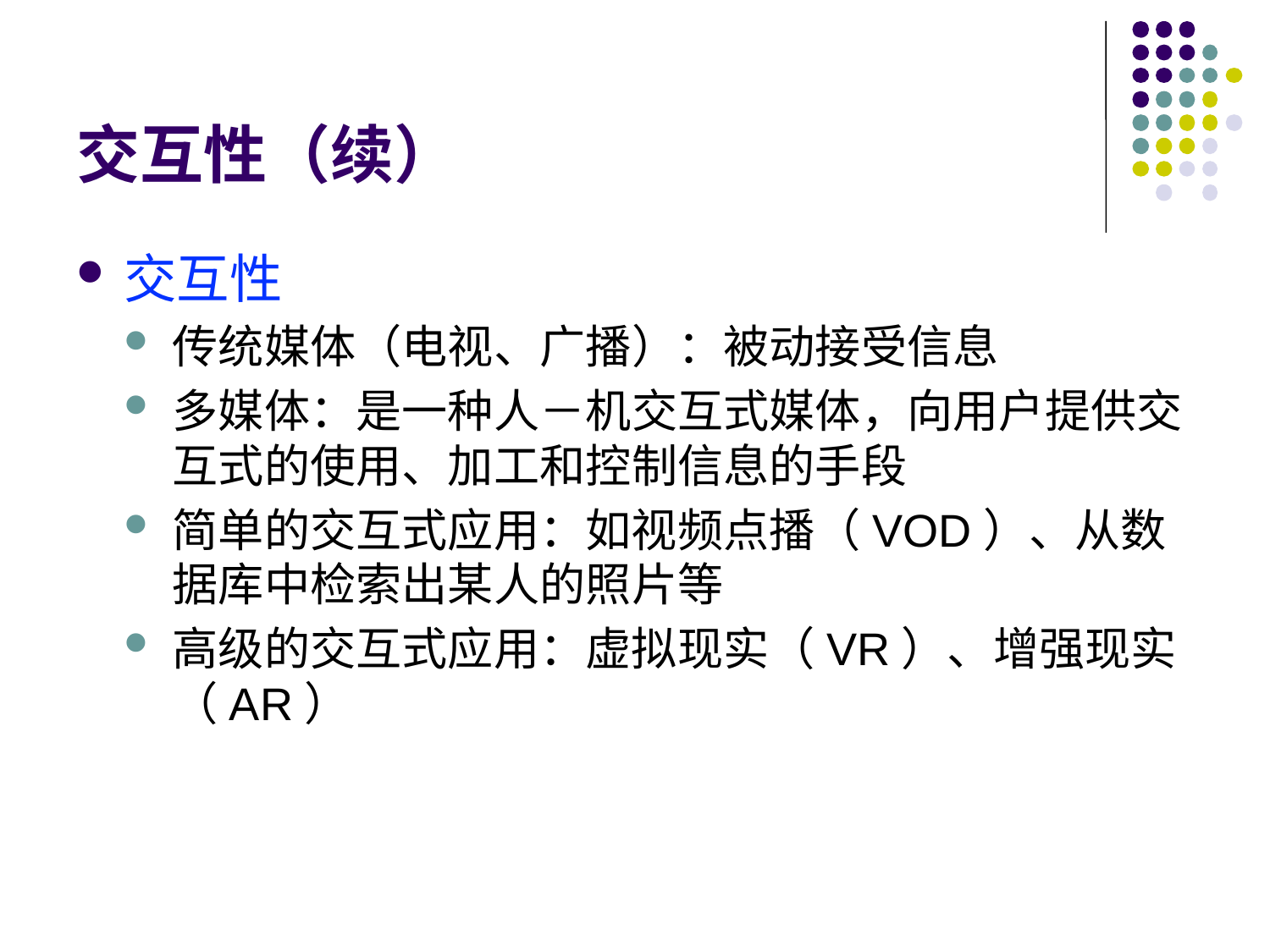

# 交互性（续）
交互性
传统媒体（电视、广播）：被动接受信息
多媒体：是一种人－机交互式媒体，向用户提供交互式的使用、加工和控制信息的手段
简单的交互式应用：如视频点播（VOD）、从数据库中检索出某人的照片等
高级的交互式应用：虚拟现实（VR）、增强现实（AR）